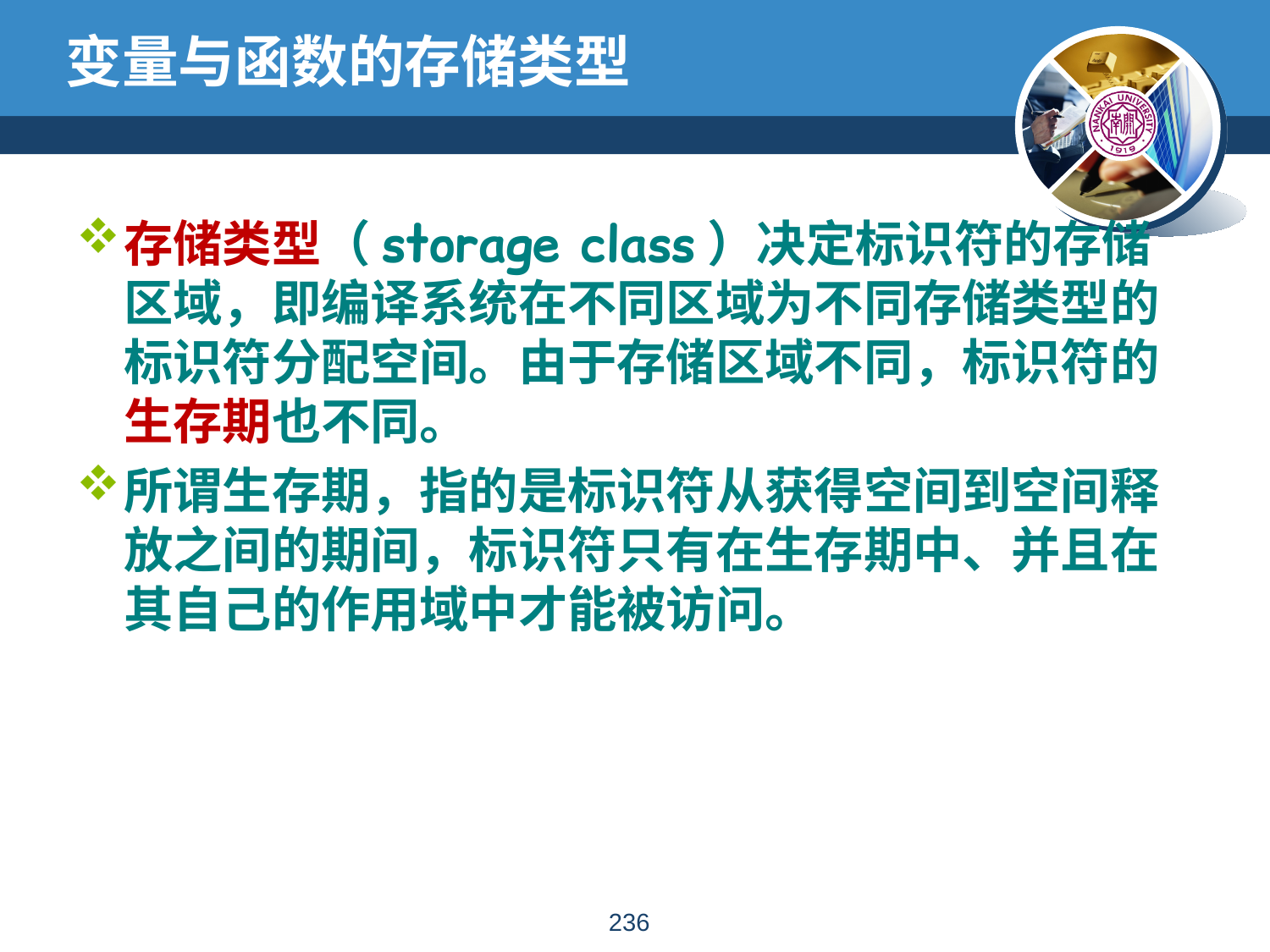

# 变量与函数的存储类型
存储类型（storage class）决定标识符的存储区域，即编译系统在不同区域为不同存储类型的标识符分配空间。由于存储区域不同，标识符的生存期也不同。
所谓生存期，指的是标识符从获得空间到空间释放之间的期间，标识符只有在生存期中、并且在其自己的作用域中才能被访问。
236